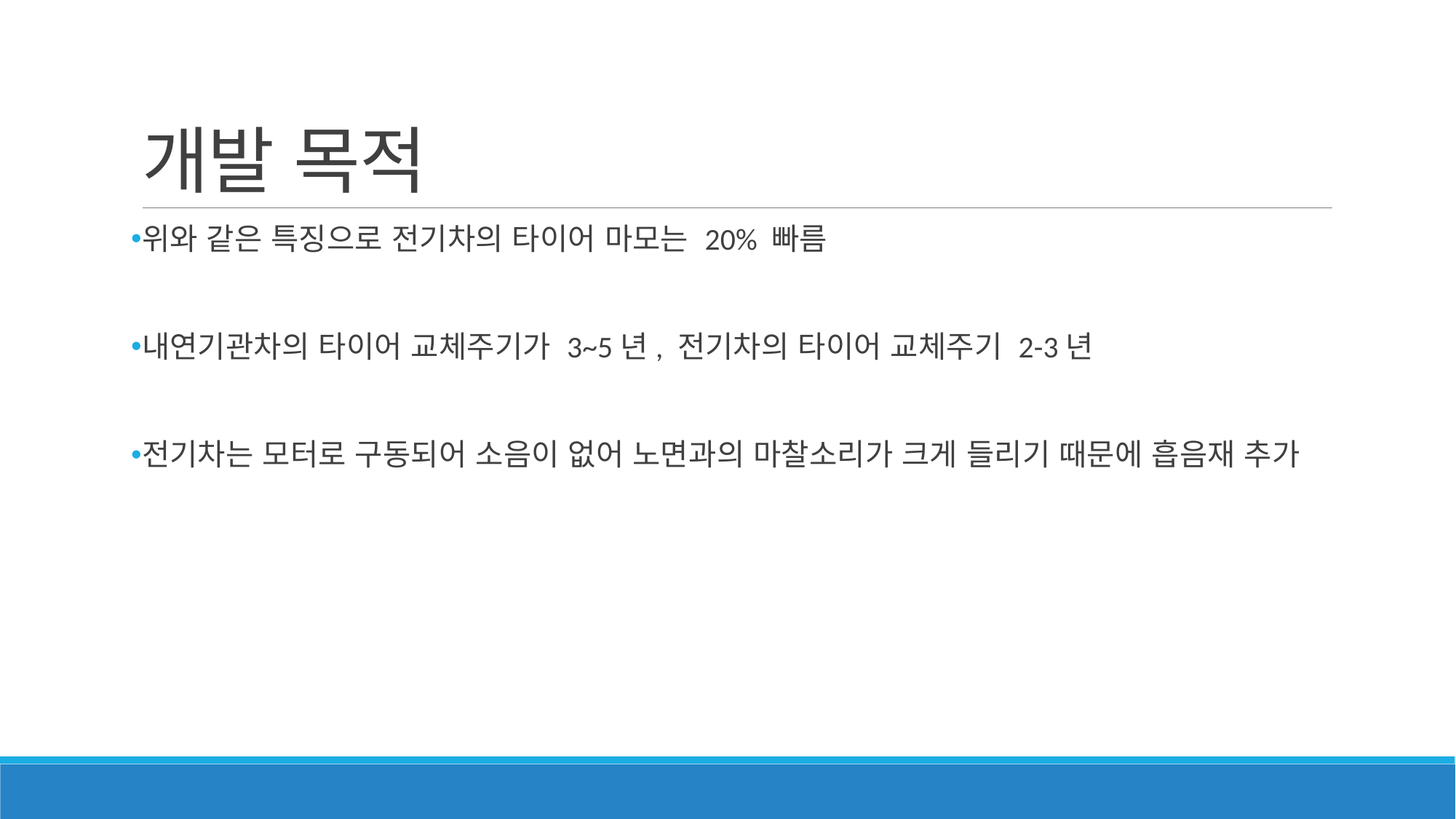

# 개발 목적
위와 같은 특징으로 전기차의 타이어 마모는 20% 빠름

내연기관차의 타이어 교체주기가 3~5년, 전기차의 타이어 교체주기 2-3년

전기차는 모터로 구동되어 소음이 없어 노면과의 마찰소리가 크게 들리기 때문에 흡음재 추가